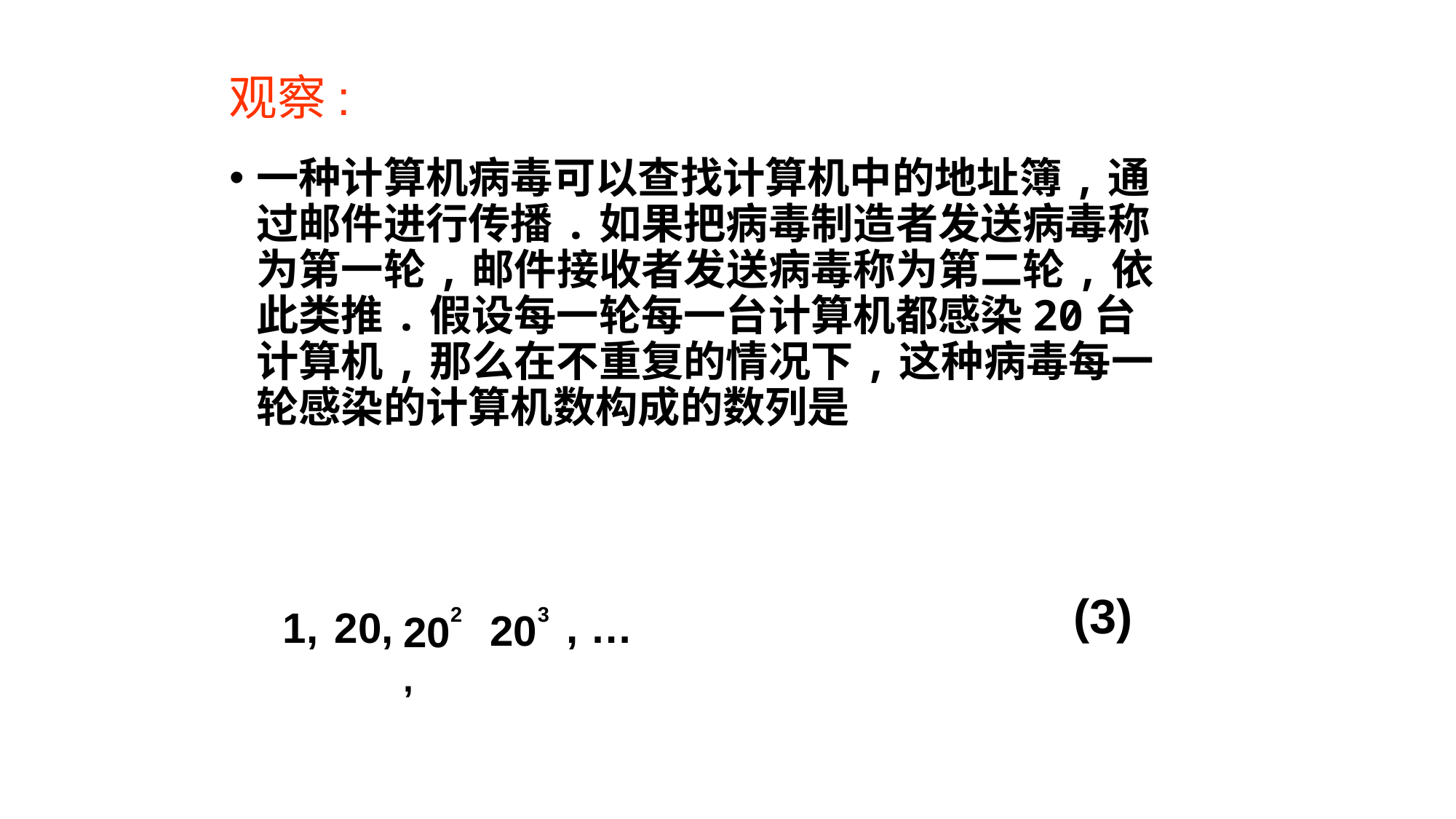

等比数列
# 观察:

一种计算机病毒可以查找计算机中的地址簿,通过邮件进行传播.如果把病毒制造者发送病毒称为第一轮,邮件接收者发送病毒称为第二轮,依此类推.假设每一轮每一台计算机都感染20台计算机,那么在不重复的情况下,这种病毒每一轮感染的计算机数构成的数列是
(3)

1,
20,
202,
203
, …